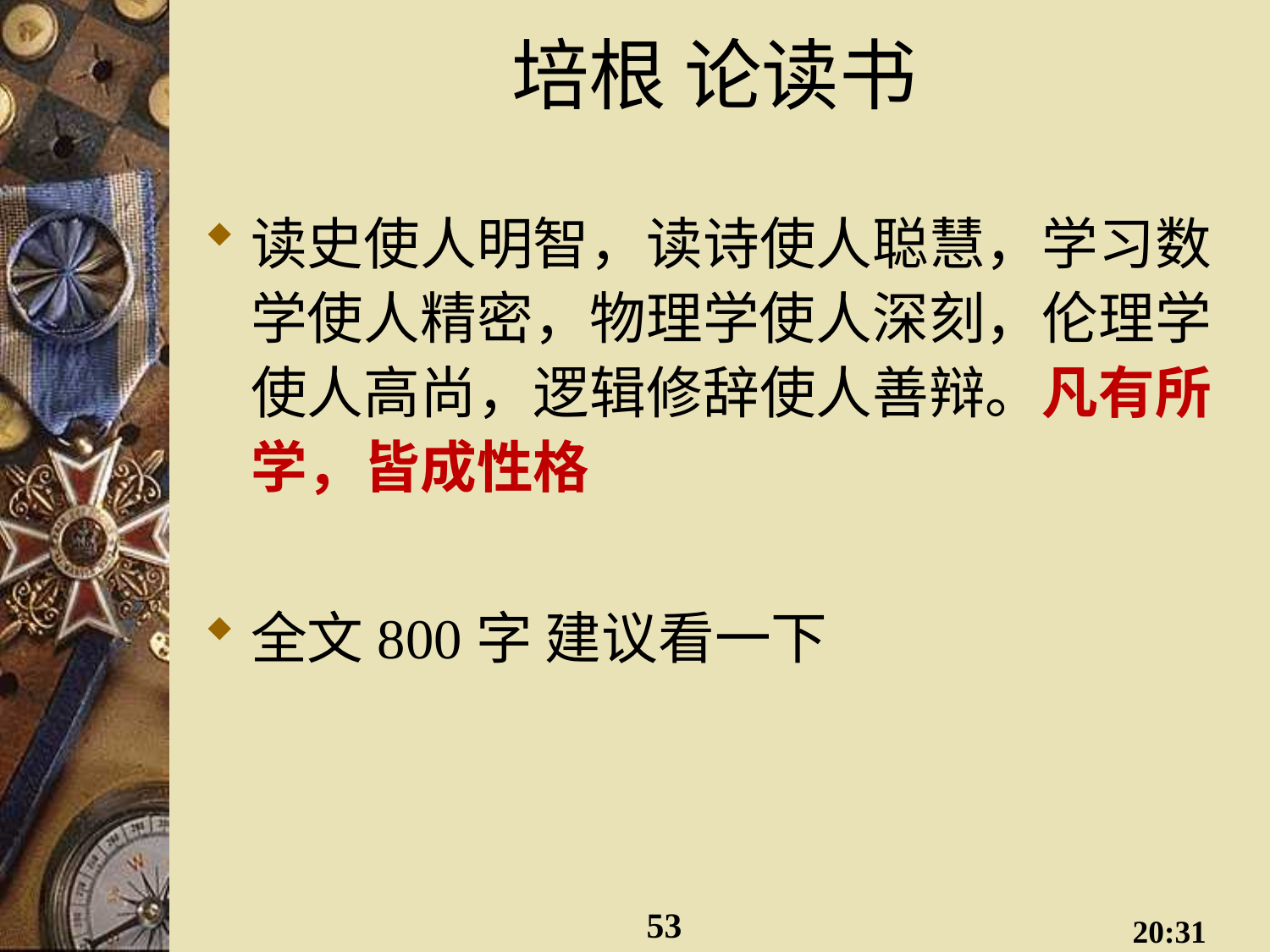

# 培根 论读书
读史使人明智，读诗使人聪慧，学习数学使人精密，物理学使人深刻，伦理学使人高尚，逻辑修辞使人善辩。凡有所学，皆成性格

全文800字 建议看一下